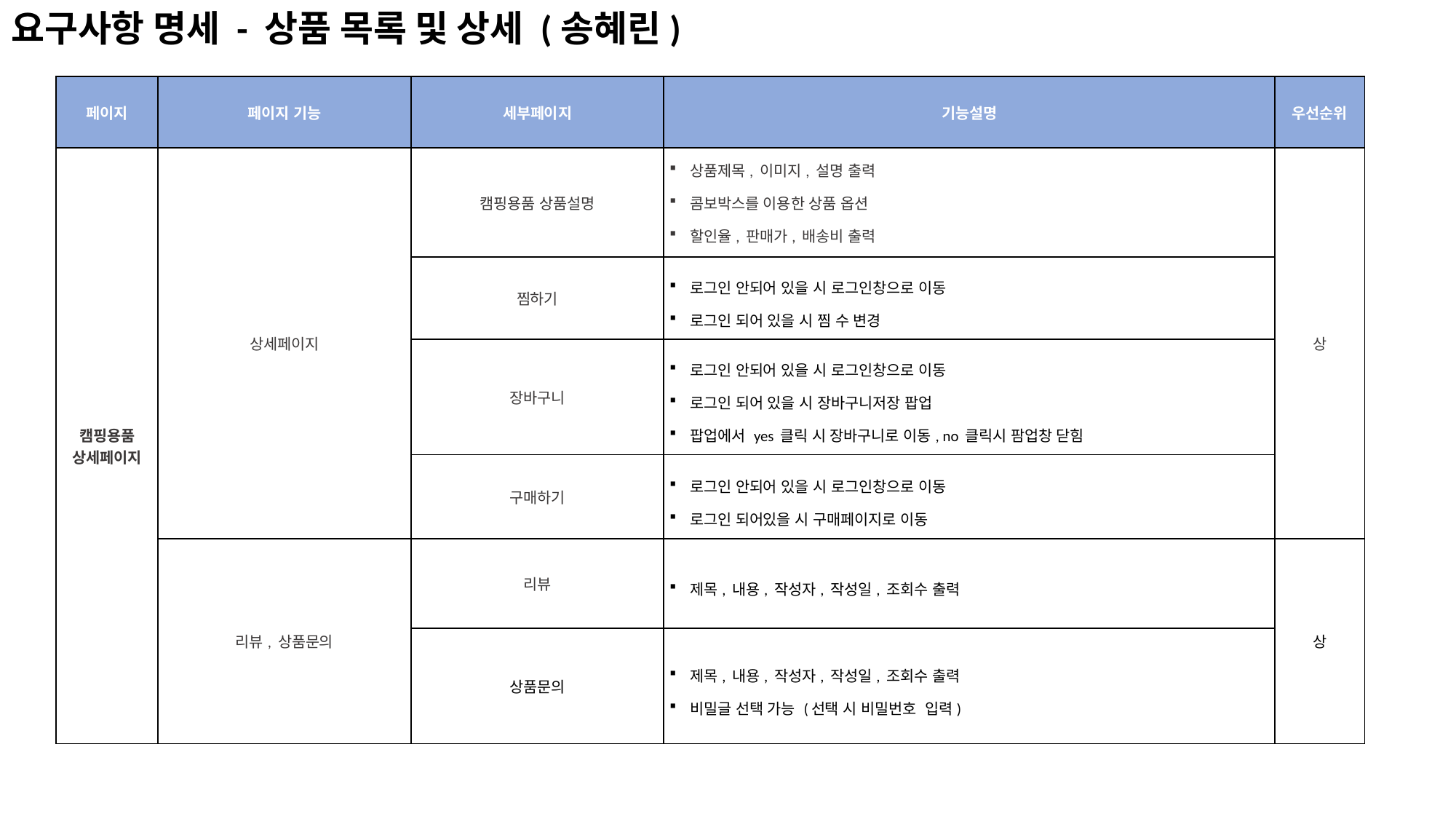

요구사항 명세 - 상품 목록 및 상세 (송혜린)
| 페이지 | 페이지 기능 | 세부페이지 | 기능설명 | 우선순위 |
| --- | --- | --- | --- | --- |
| 캠핑용품 상세페이지 | 상세페이지 | 캠핑용품 상품설명 | 상품제목, 이미지, 설명 출력 콤보박스를 이용한 상품 옵션 할인율, 판매가, 배송비 출력 수량에 따른 총 상품금액 출력 | 상 |
|  |  | 찜하기 | 로그인 안되어 있을 시 로그인창으로 이동 로그인 되어 있을 시 찜 수 변경 |  |
|  |  | 장바구니 | 로그인 안되어 있을 시 로그인창으로 이동 로그인 되어 있을 시 장바구니저장 팝업 팝업에서 yes 클릭 시 장바구니로 이동, no 클릭시 팜업창 닫힘 |  |
|  |  | 구매하기 | 로그인 안되어 있을 시 로그인창으로 이동 로그인 되어있을 시 구매페이지로 이동 |  |
|  | 리뷰, 상품문의 | 리뷰 | 제목, 내용, 작성자, 작성일, 조회수 출력 | 상 |
|  |  | 상품문의 | 제목, 내용, 작성자, 작성일, 조회수 출력 비밀글 선택 가능 (선택 시 비밀번호 입력) |  |